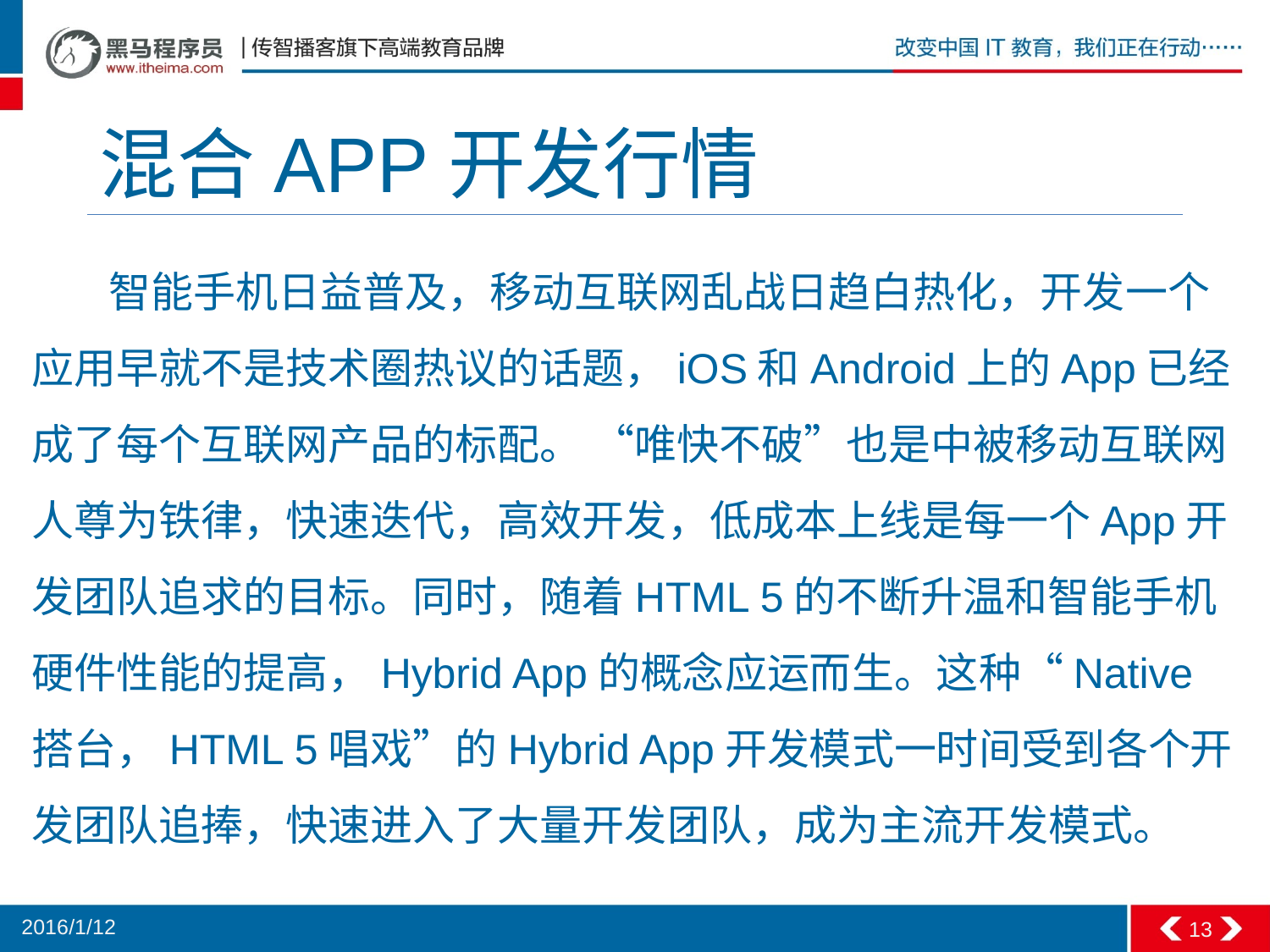

# 混合APP开发行情
       智能手机日益普及，移动互联网乱战日趋白热化，开发一个应用早就不是技术圈热议的话题，iOS和Android上的App已经成了每个互联网产品的标配。 “唯快不破”也是中被移动互联网人尊为铁律，快速迭代，高效开发，低成本上线是每一个App开发团队追求的目标。同时，随着HTML 5的不断升温和智能手机硬件性能的提高，Hybrid App的概念应运而生。这种“Native搭台，HTML 5唱戏”的Hybrid App开发模式一时间受到各个开发团队追捧，快速进入了大量开发团队，成为主流开发模式。

13

2016/1/12